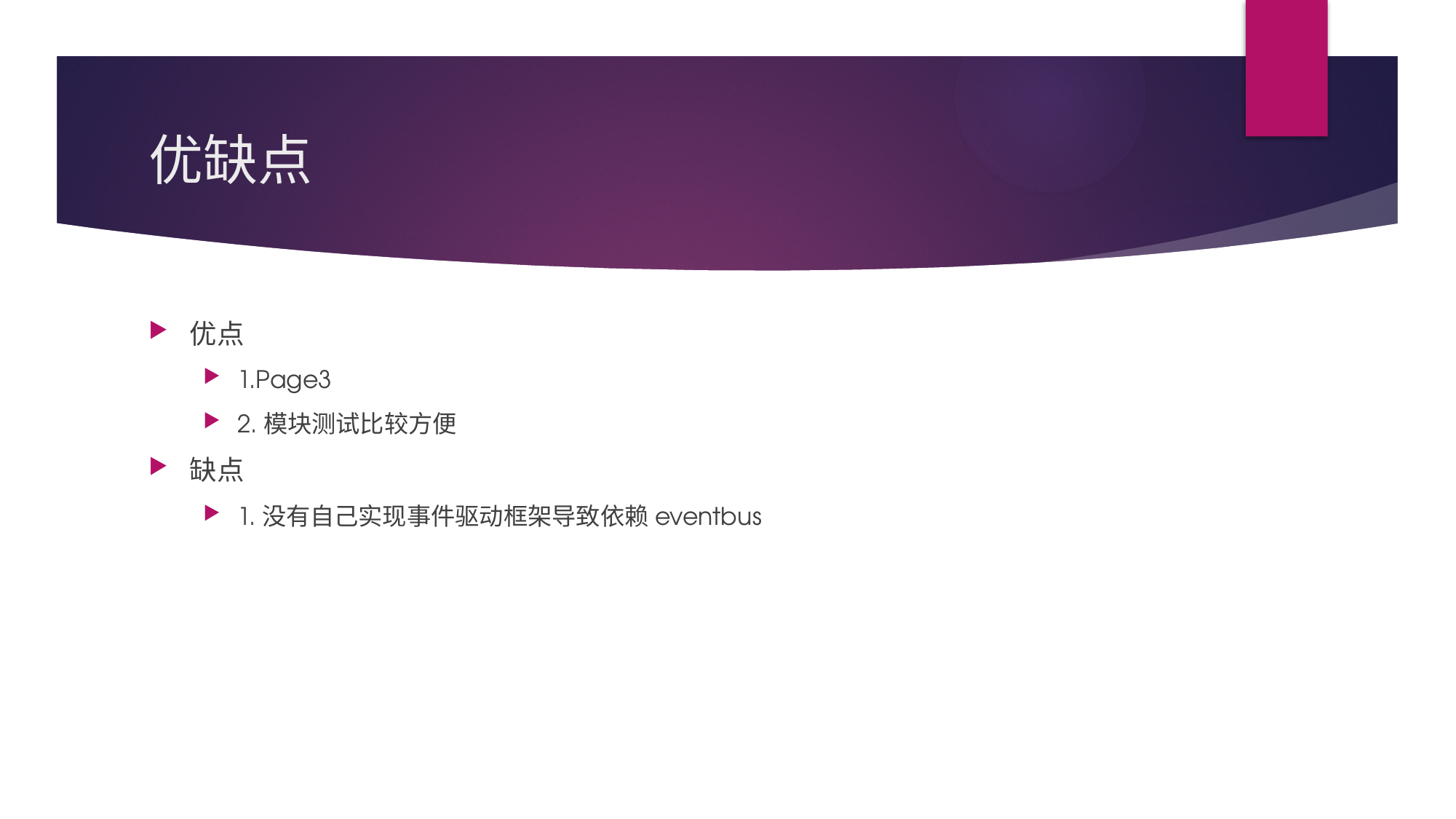

# 优缺点
优点
1.Page3
2.模块测试比较方便
缺点
1.没有自己实现事件驱动框架导致依赖eventbus